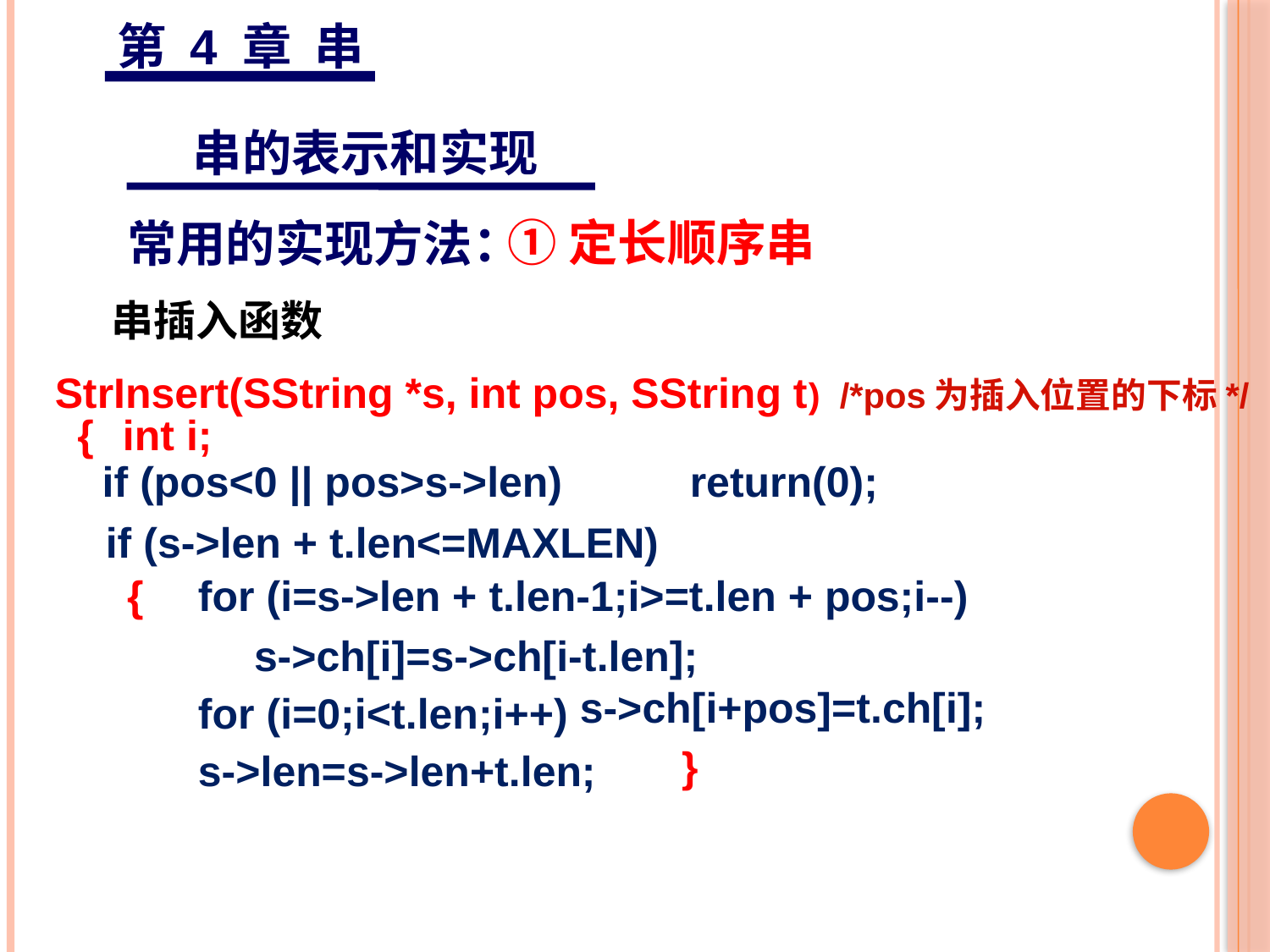

第 4 章  串

   串的表示和实现

①定长顺序串
常用的实现方法：
串插入函数
StrInsert(SString *s, int pos, SString t)  /*pos为插入位置的下标*/
{
int i;
    if (pos<0 || pos>s->len)	return(0);
	if (s->len + t.len<=MAXLEN)
	{
	      for (i=s->len + t.len-1;i>=t.len + pos;i--)
		s->ch[i]=s->ch[i-t.len];
		     s->ch[i+pos]=t.ch[i];
	      for (i=0;i<t.len;i++)
	}
	      s->len=s->len+t.len;